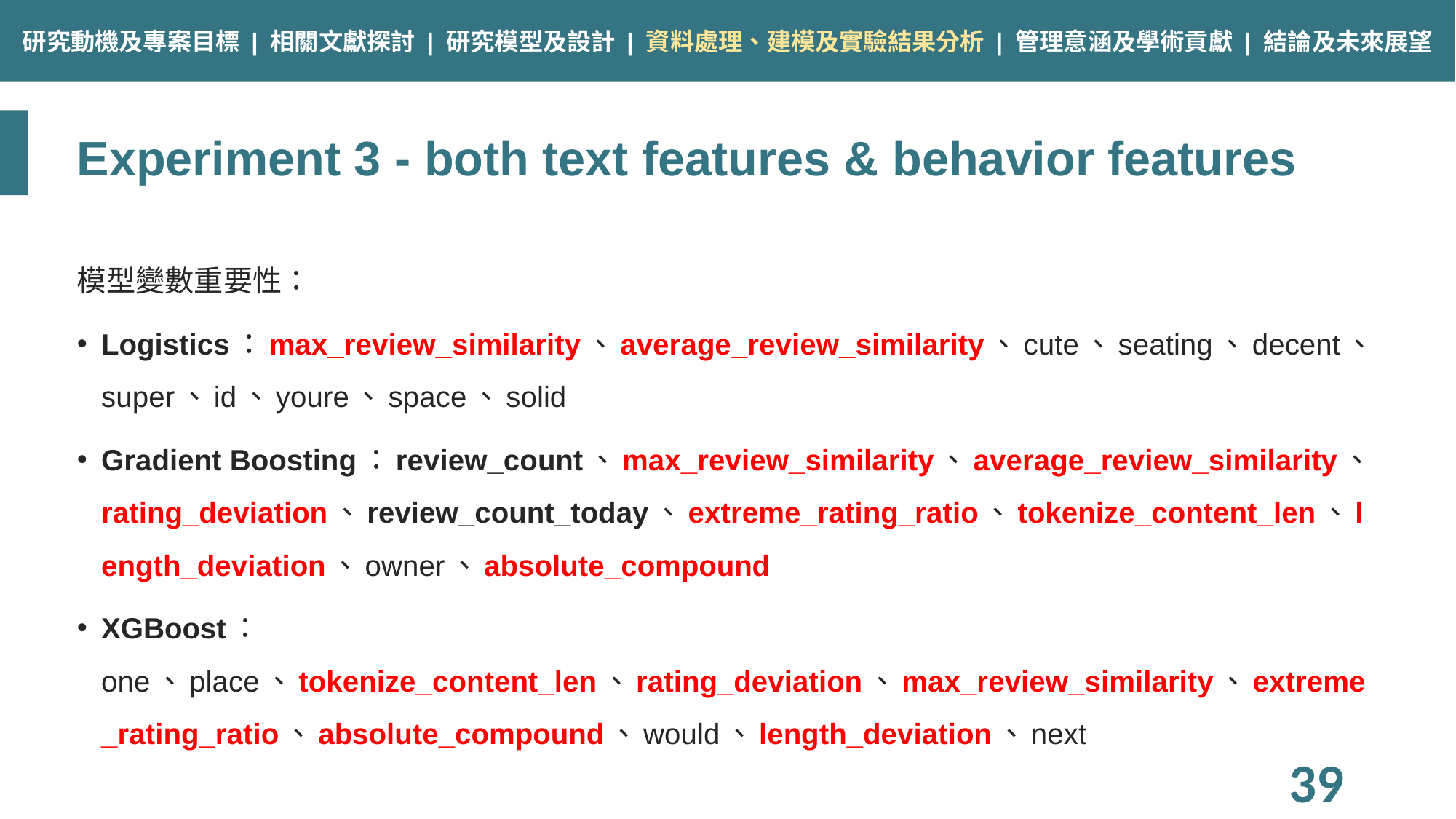

研究動機及專案目標 | 相關文獻探討 | 研究模型及設計 | 資料處理、建模及實驗結果分析 | 管理意涵及學術貢獻 | 結論及未來展望
# Experiment 3 - both text features & behavior features
模型變數重要性：
Logistics：max_review_similarity、average_review_similarity、cute、seating、decent、super、id、youre、space、solid
Gradient Boosting：review_count、max_review_similarity、average_review_similarity、rating_deviation、review_count_today、extreme_rating_ratio、tokenize_content_len、length_deviation、owner、absolute_compound
XGBoost：one、place、tokenize_content_len、rating_deviation、max_review_similarity、extreme_rating_ratio、absolute_compound、would、length_deviation、next

39